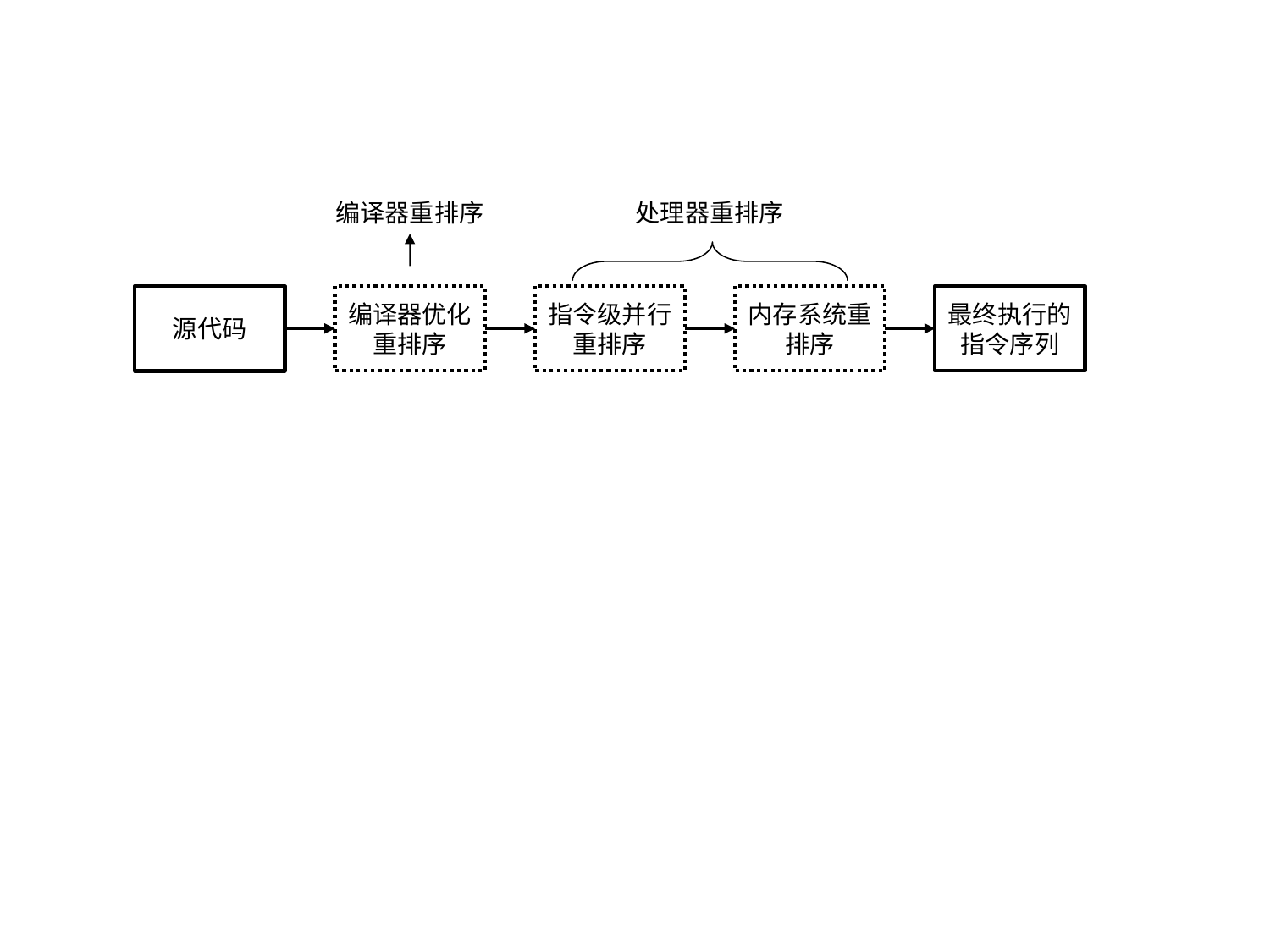

编译器重排序
处理器重排序
编译器优化重排序
指令级并行重排序
内存系统重排序
最终执行的指令序列
源代码